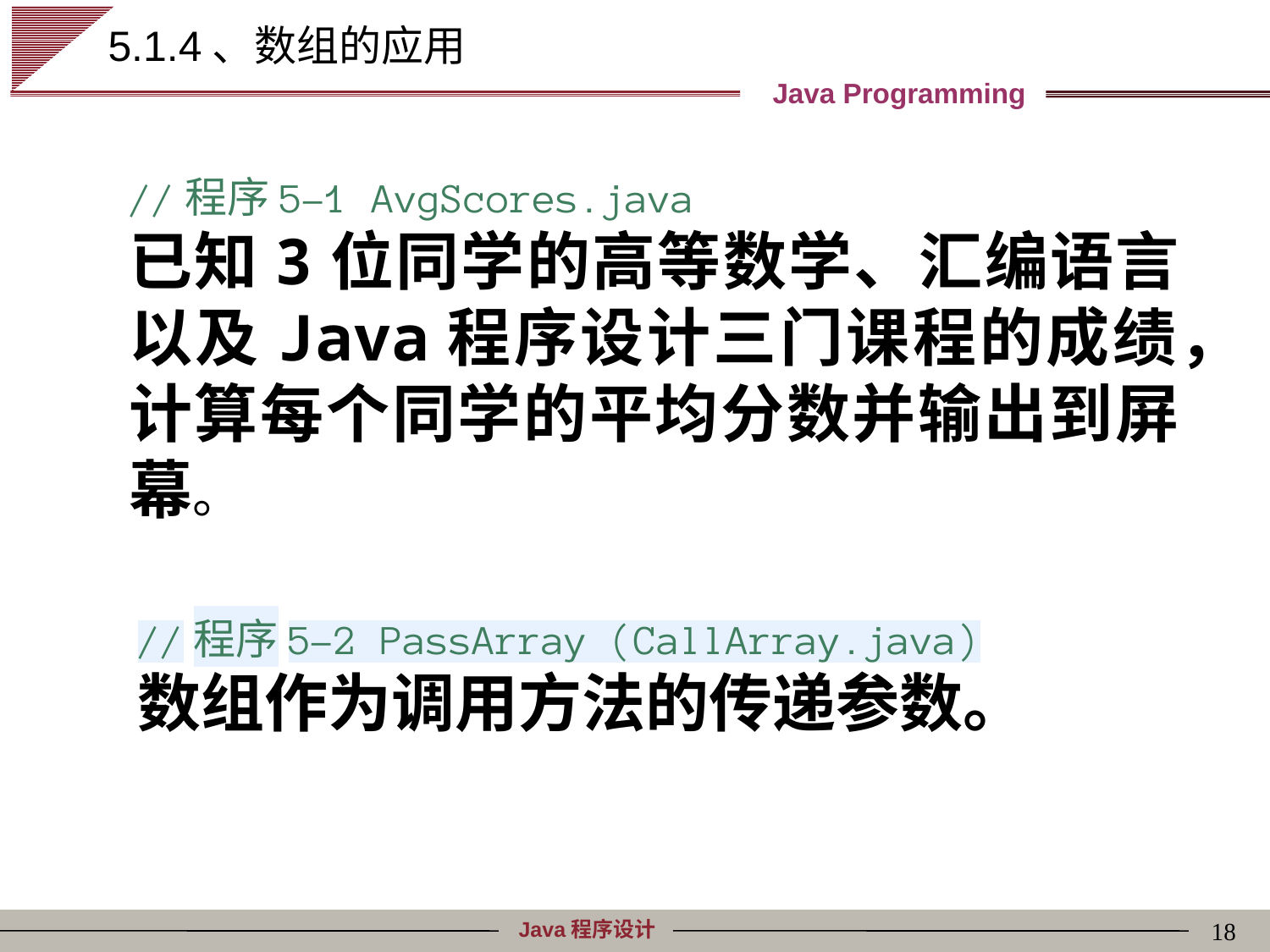

# 5.1.4、数组的应用
//程序5-1 AvgScores.java
已知3位同学的高等数学、汇编语言以及Java程序设计三门课程的成绩，计算每个同学的平均分数并输出到屏幕。
//程序5-2 PassArray (CallArray.java)
数组作为调用方法的传递参数。